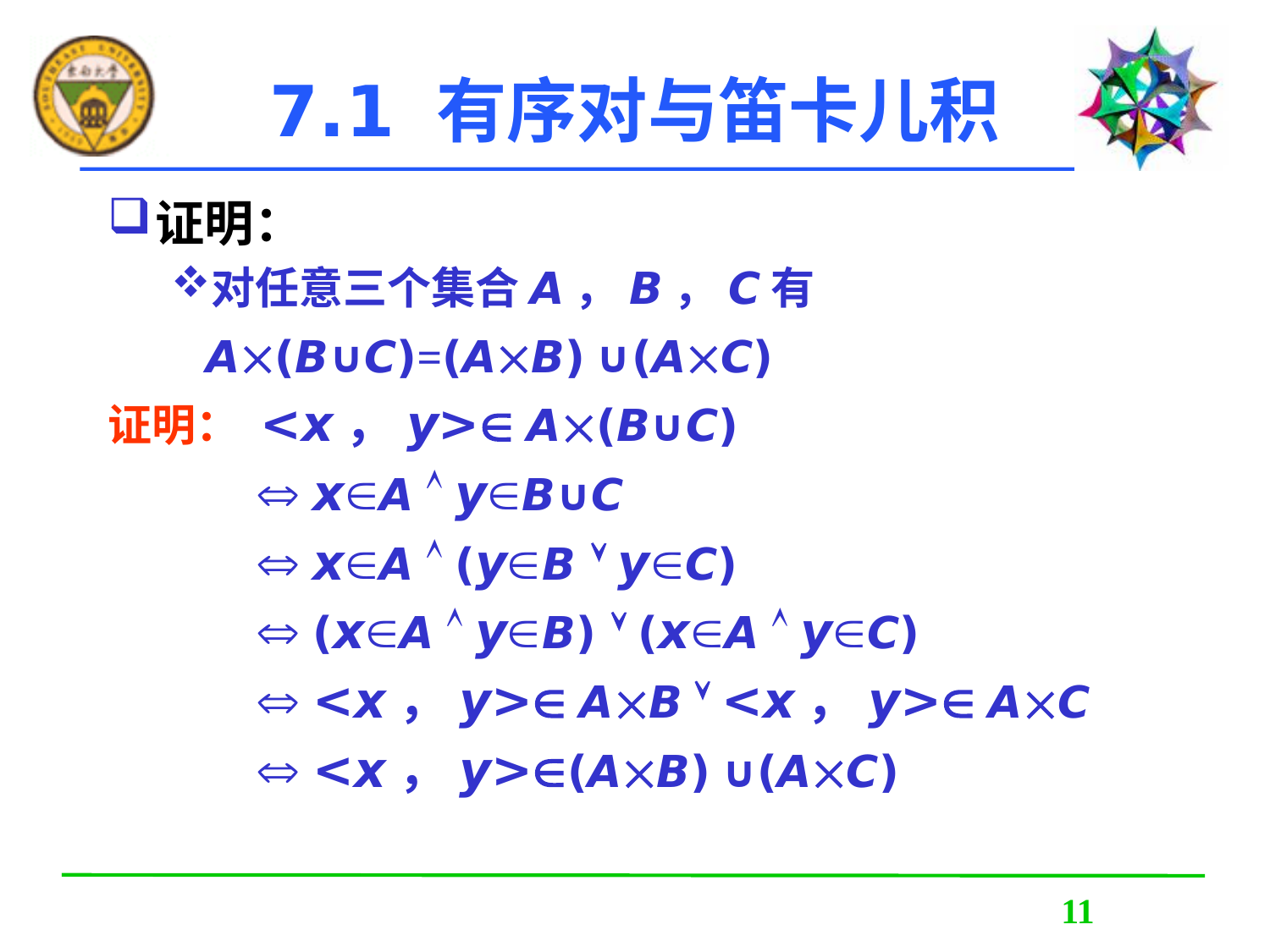

7.1 有序对与笛卡儿积
证明：
对任意三个集合A，B，C有
        A×(B∪C)=(A×B) ∪(A×C)
证明： <x，y>∈ A×(B∪C)
            ⇔ x∈A ∧ y∈B∪C
            ⇔ x∈A ∧ (y∈B ∨ y∈C)
            ⇔ (x∈A ∧ y∈B) ∨ (x∈A ∧ y∈C)
            ⇔ <x，y>∈ A×B ∨ <x，y>∈ A×C
            ⇔ <x，y>∈(A×B) ∪(A×C)